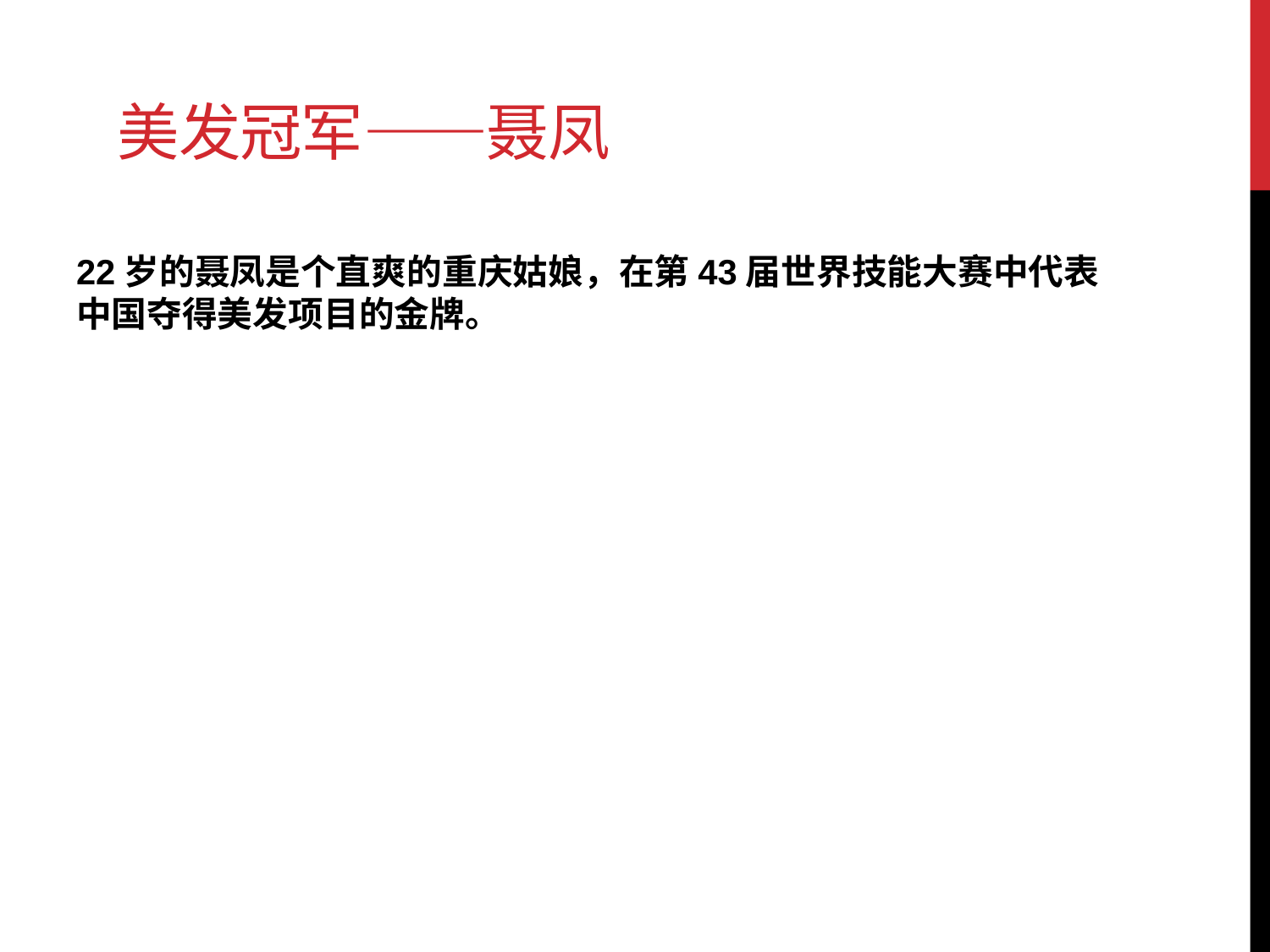

# 美发冠军——聂凤
22岁的聂凤是个直爽的重庆姑娘，在第43届世界技能大赛中代表中国夺得美发项目的金牌。